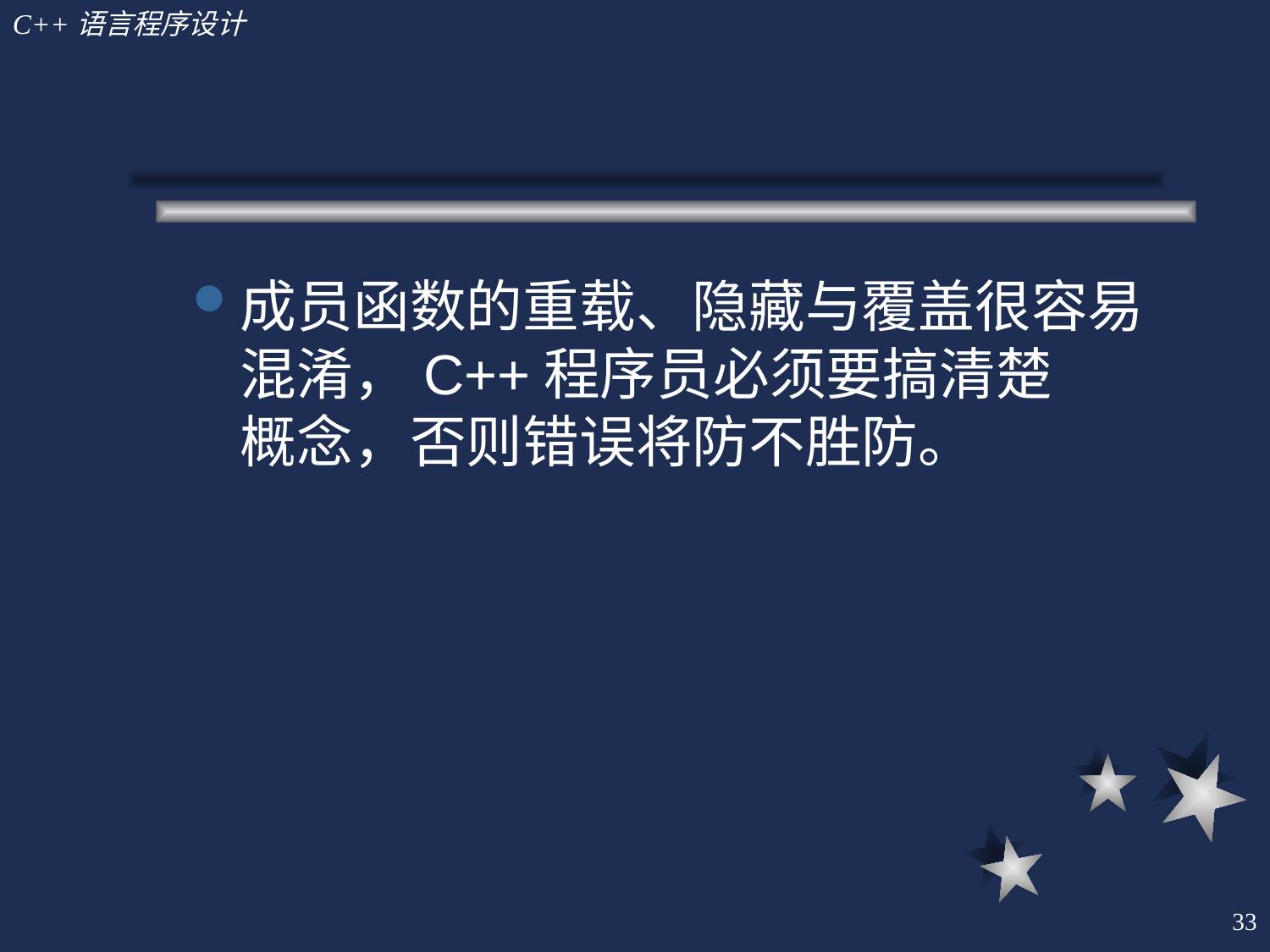

#
成员函数的重载、隐藏与覆盖很容易混淆，C++程序员必须要搞清楚
概念，否则错误将防不胜防。
33